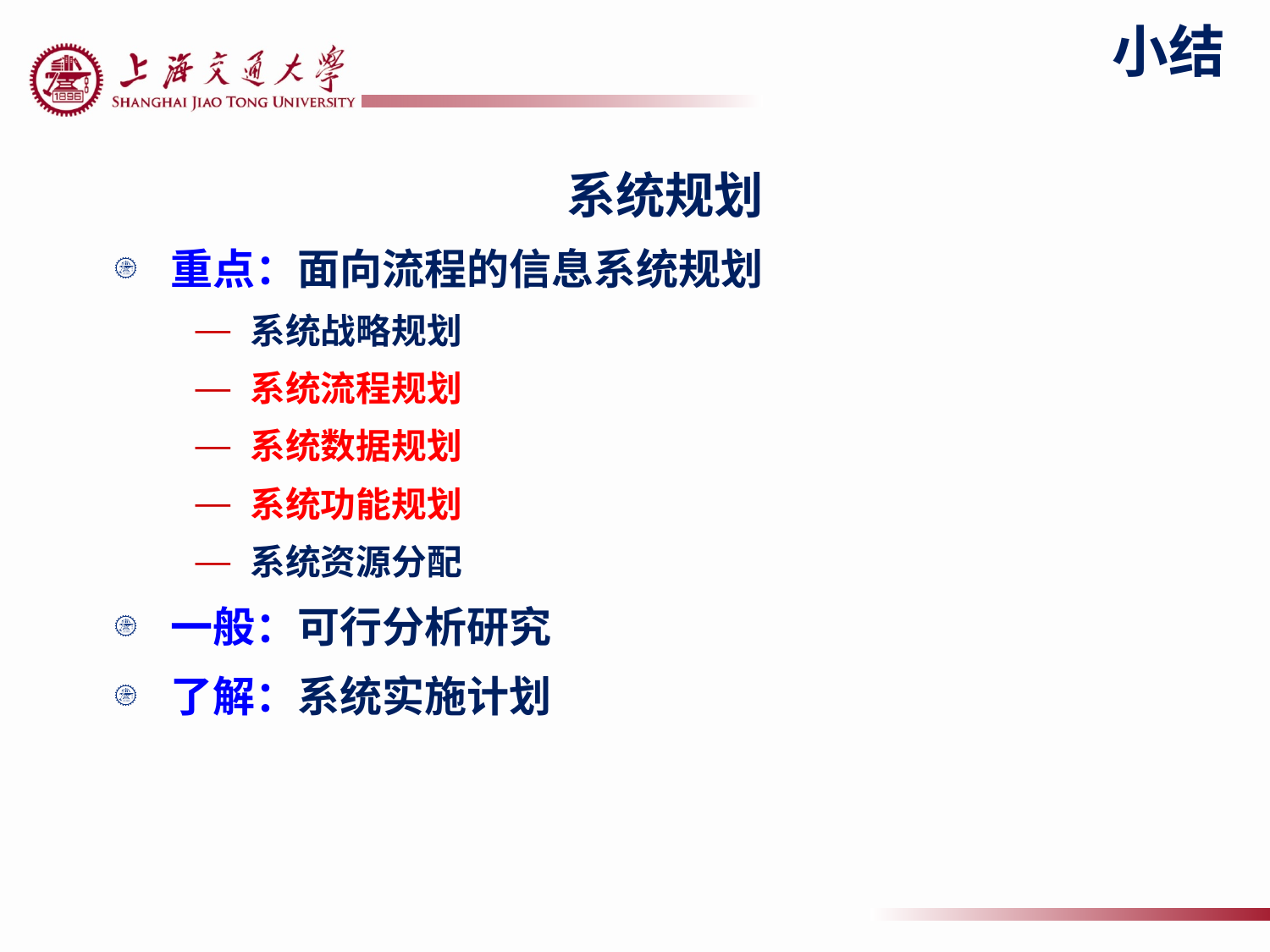

# 小结
系统规划
重点：面向流程的信息系统规划
系统战略规划
系统流程规划
系统数据规划
系统功能规划
系统资源分配
一般：可行分析研究
了解：系统实施计划